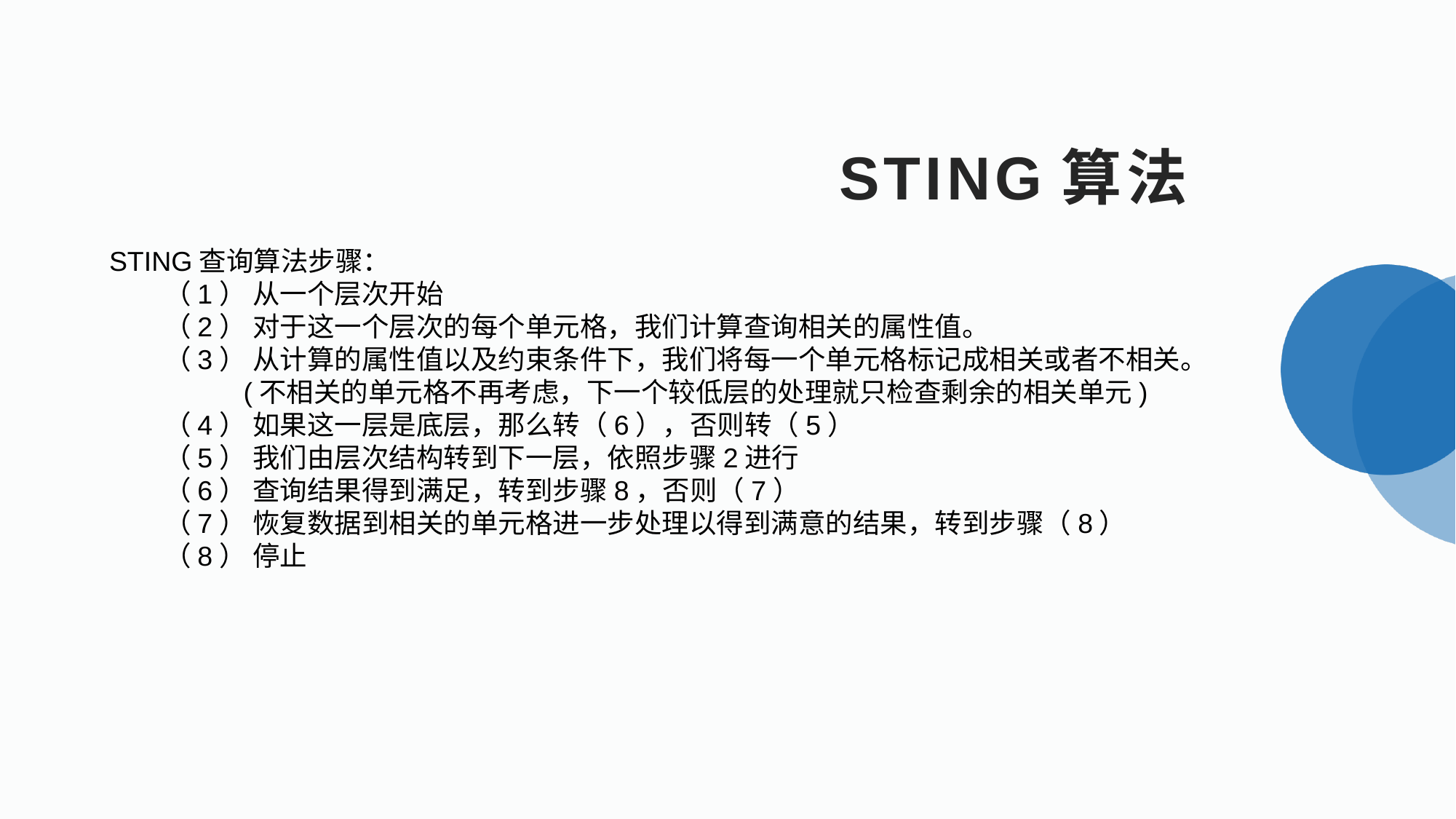

STING算法

STING查询算法步骤：
　　（1） 从一个层次开始
　　（2） 对于这一个层次的每个单元格，我们计算查询相关的属性值。
　　（3） 从计算的属性值以及约束条件下，我们将每一个单元格标记成相关或者不相关。	   (不相关的单元格不再考虑，下一个较低层的处理就只检查剩余的相关单元)
　　（4） 如果这一层是底层，那么转（6），否则转（5）
　　（5） 我们由层次结构转到下一层，依照步骤2进行
　　（6） 查询结果得到满足，转到步骤8，否则（7）
　　（7） 恢复数据到相关的单元格进一步处理以得到满意的结果，转到步骤（8）
　　（8） 停止